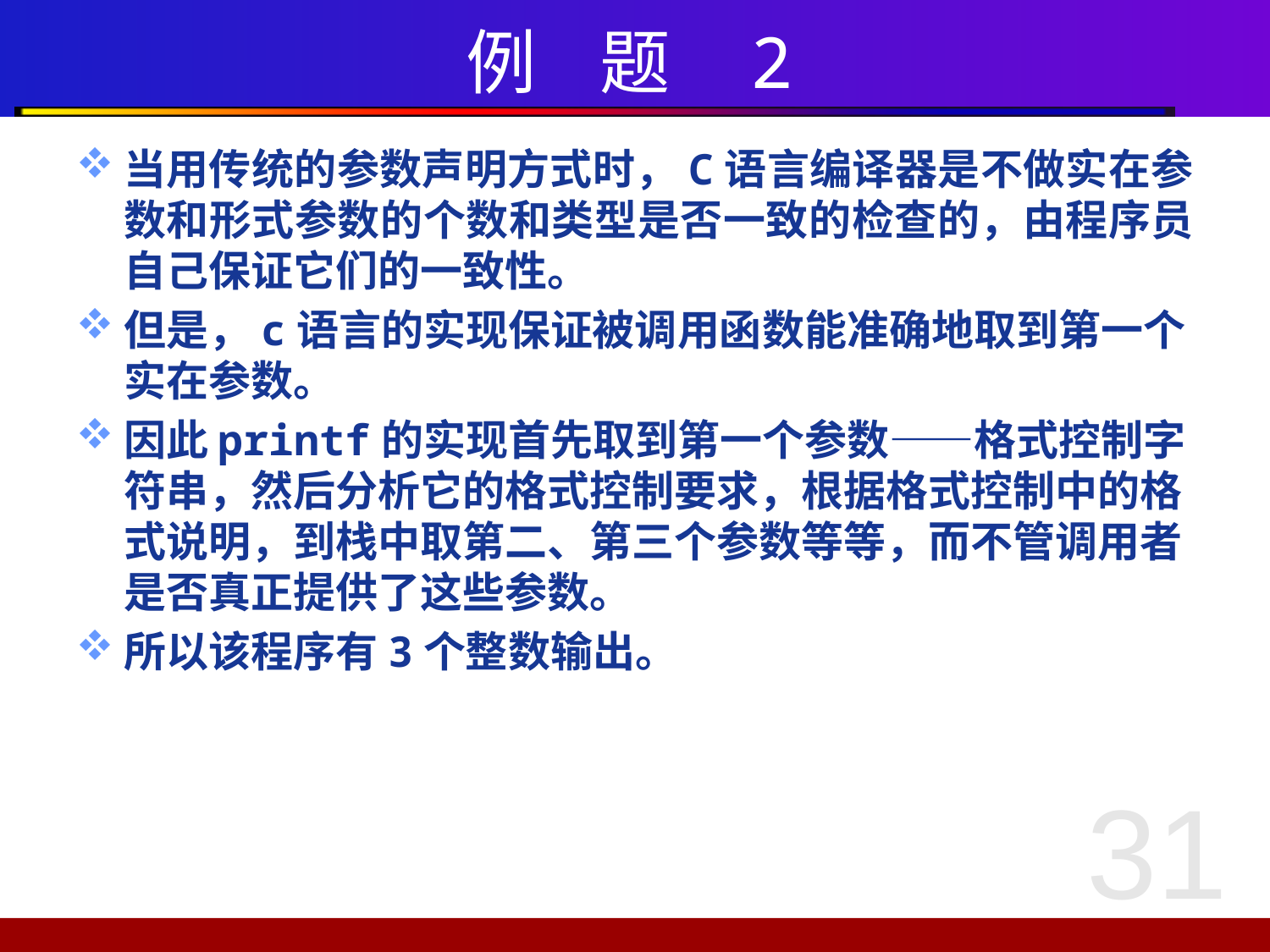

# 例    题    2
当用传统的参数声明方式时，C语言编译器是不做实在参数和形式参数的个数和类型是否一致的检查的，由程序员自己保证它们的一致性。
但是，c语言的实现保证被调用函数能准确地取到第一个实在参数。
因此printf的实现首先取到第一个参数——格式控制字符串，然后分析它的格式控制要求，根据格式控制中的格式说明，到栈中取第二、第三个参数等等，而不管调用者是否真正提供了这些参数。
所以该程序有3个整数输出。
31